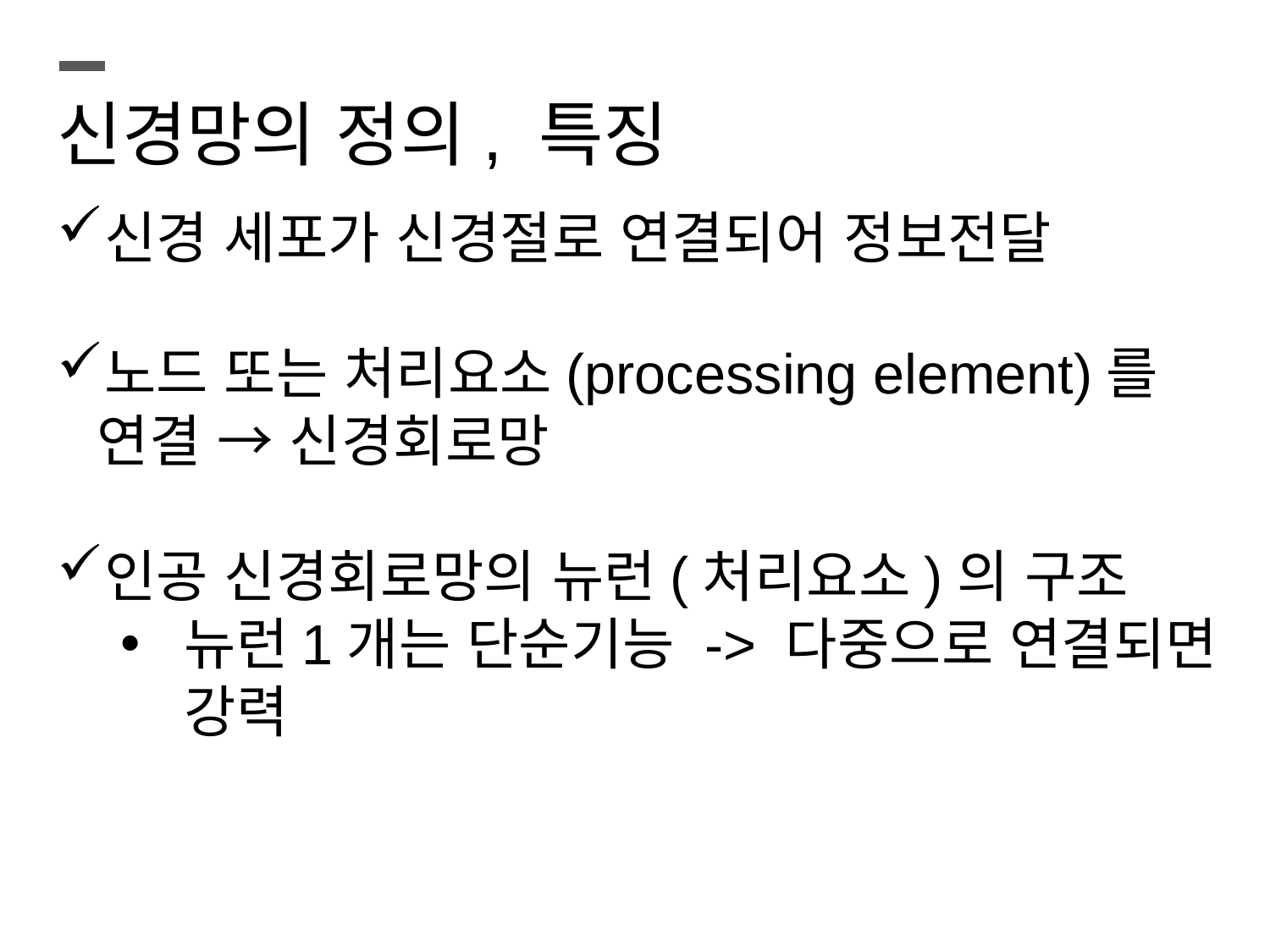

신경망의 정의, 특징
신경 세포가 신경절로 연결되어 정보전달

노드 또는 처리요소(processing element)를 연결 → 신경회로망

인공 신경회로망의 뉴런(처리요소)의 구조
뉴런1개는 단순기능 -> 다중으로 연결되면 강력